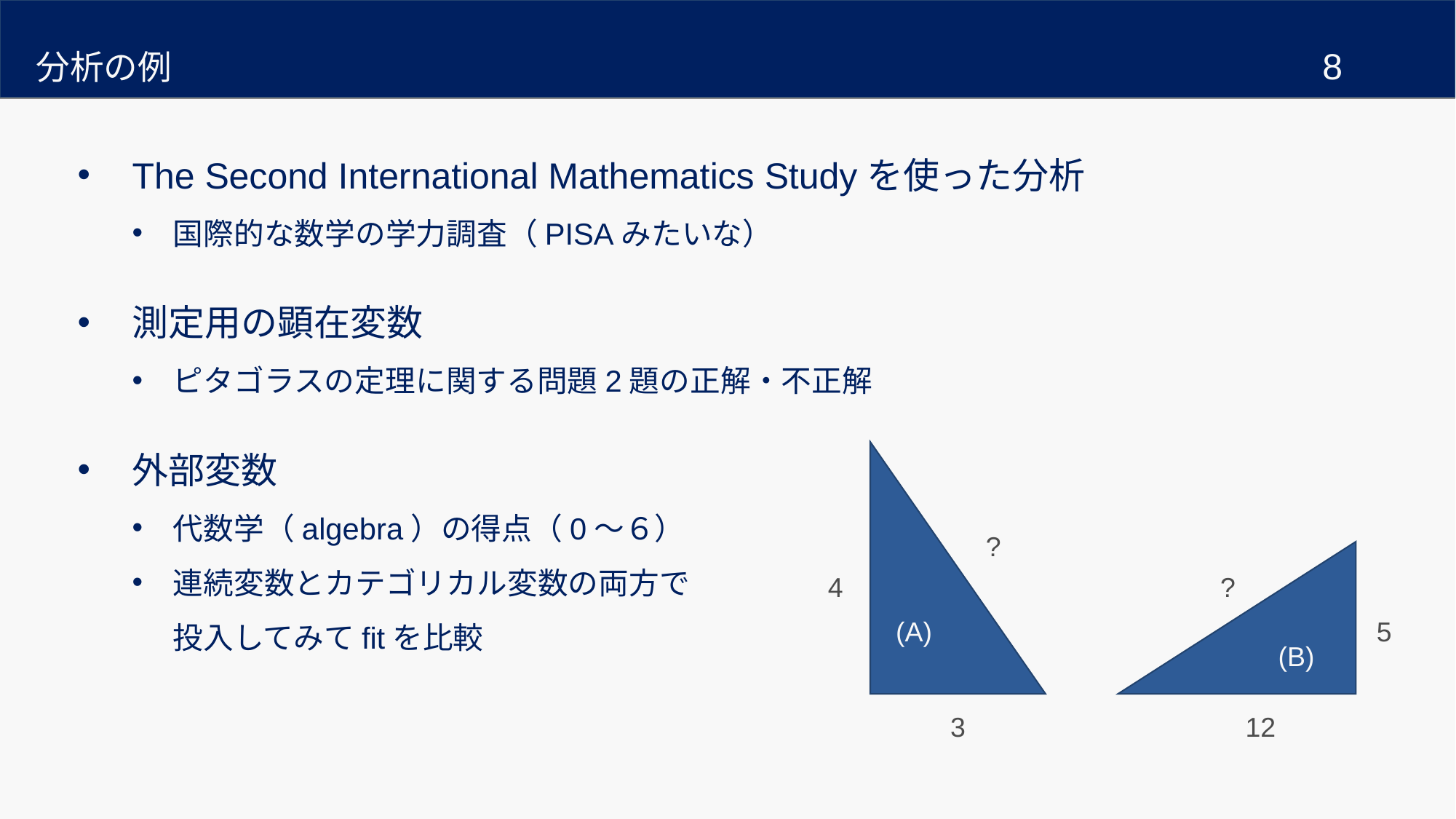

分析の例
The Second International Mathematics Studyを使った分析
国際的な数学の学力調査（PISAみたいな）
測定用の顕在変数
ピタゴラスの定理に関する問題2題の正解・不正解
外部変数
代数学（algebra）の得点（0～６）
連続変数とカテゴリカル変数の両方で
投入してみてfitを比較

(A)
?
(B)
4
?
5
12
3